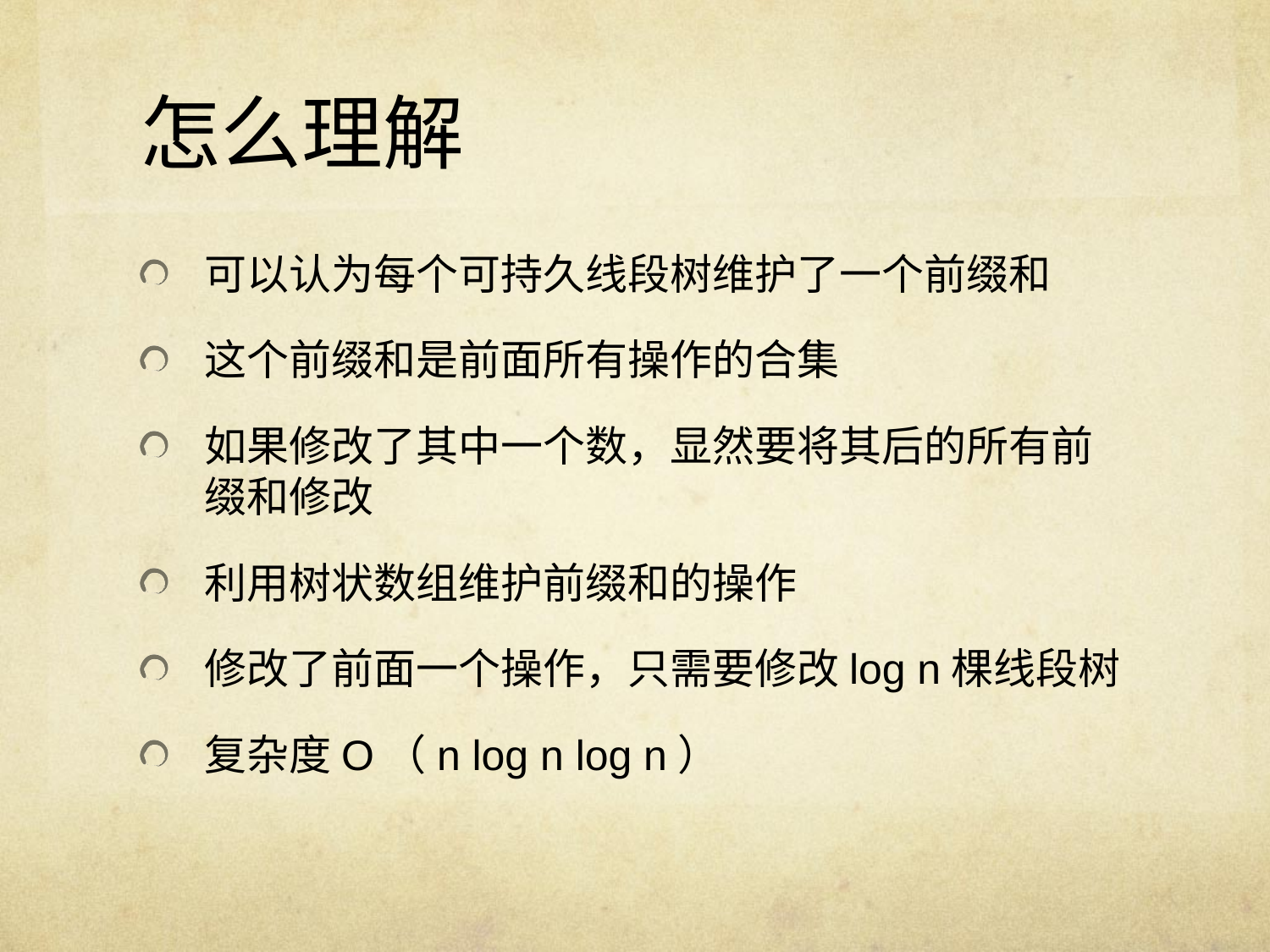

# 怎么理解
可以认为每个可持久线段树维护了一个前缀和
这个前缀和是前面所有操作的合集
如果修改了其中一个数，显然要将其后的所有前缀和修改
利用树状数组维护前缀和的操作
修改了前面一个操作，只需要修改log n棵线段树
复杂度O（n log n log n）